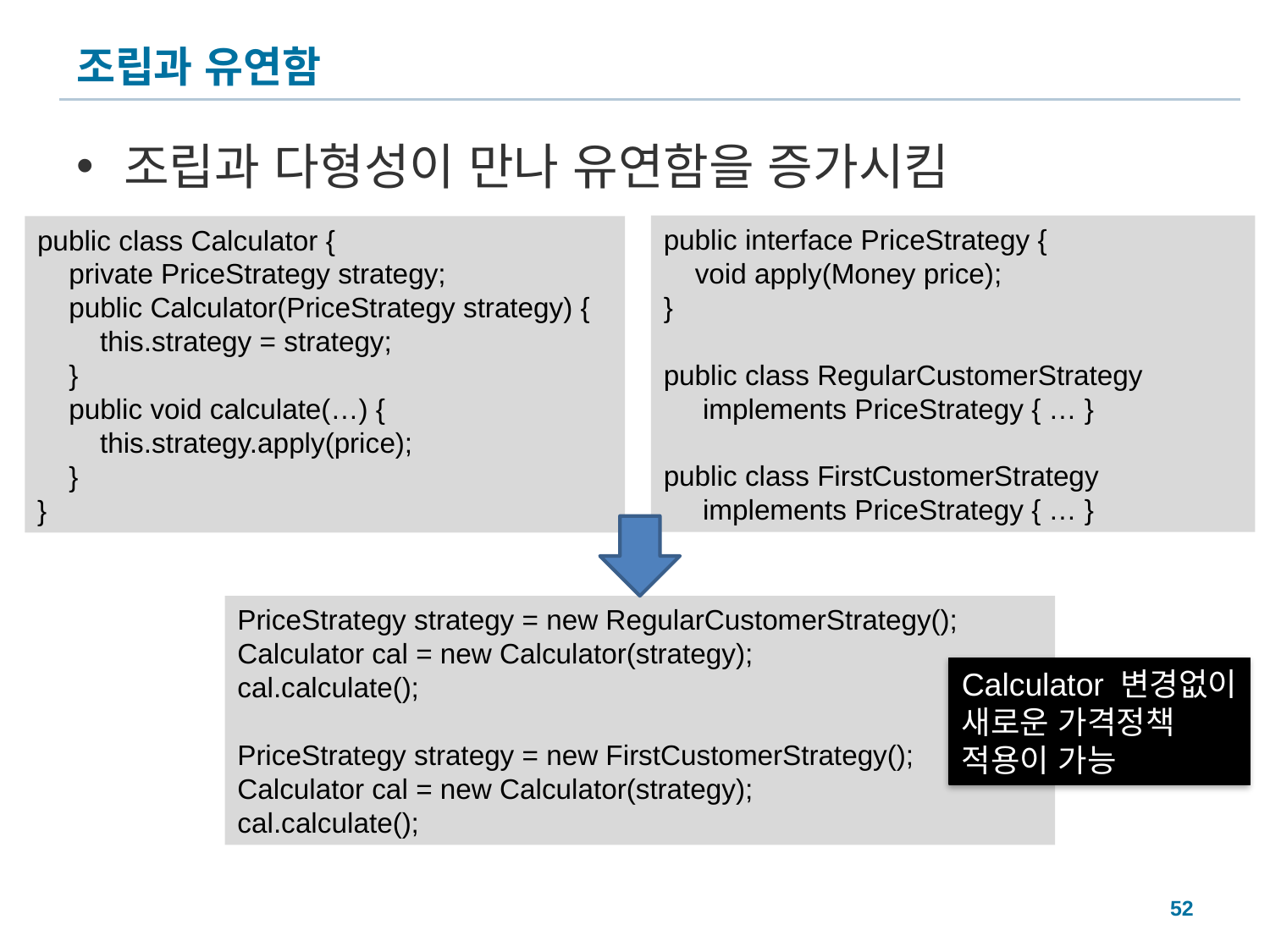

# 조립과 유연함
조립과 다형성이 만나 유연함을 증가시킴
public interface PriceStrategy {
    void apply(Money price);
}

public class RegularCustomerStrategy
     implements PriceStrategy { … }

public class FirstCustomerStrategy
     implements PriceStrategy { … }
public class Calculator {
    private PriceStrategy strategy;
    public Calculator(PriceStrategy strategy) {
        this.strategy = strategy;
    }
    public void calculate(…) {
        this.strategy.apply(price);
    }
}

PriceStrategy strategy = new RegularCustomerStrategy();
Calculator cal = new Calculator(strategy);
cal.calculate();

PriceStrategy strategy = new FirstCustomerStrategy();
Calculator cal = new Calculator(strategy);
cal.calculate();
Calculator 변경없이
새로운 가격정책
적용이 가능
52